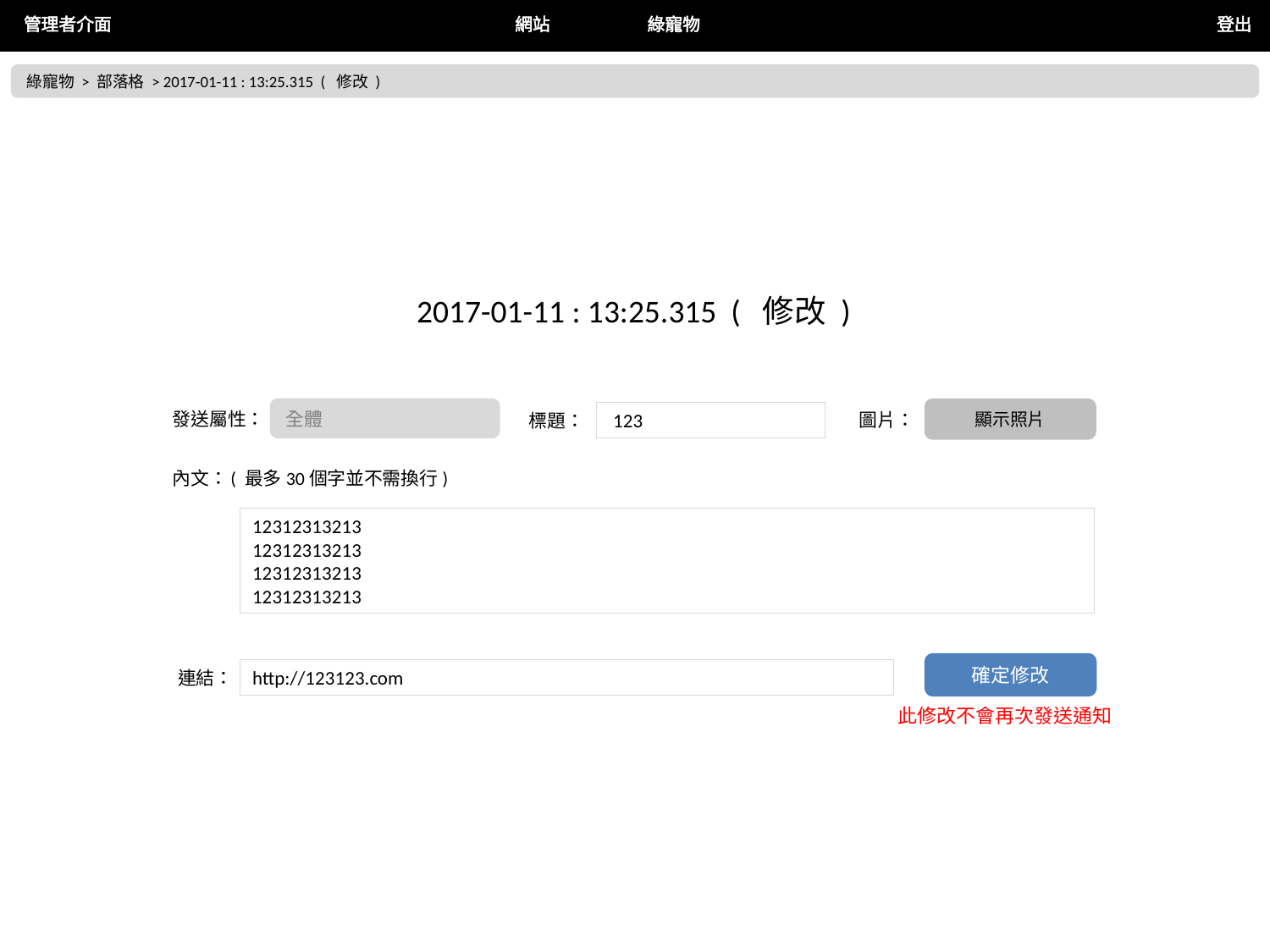

綠寵物
網站
登出
管理者介面
綠寵物 > 部落格 > 2017-01-11 : 13:25.315  (  修改 )
2017-01-11 : 13:25.315  (  修改 )
全體
顯示照片
發送屬性：
 123
圖片：
標題：
內文：
( 最多30個字並不需換行)
12312313213
12312313213
12312313213
12312313213
確定修改
http://123123.com
連結：
此修改不會再次發送通知